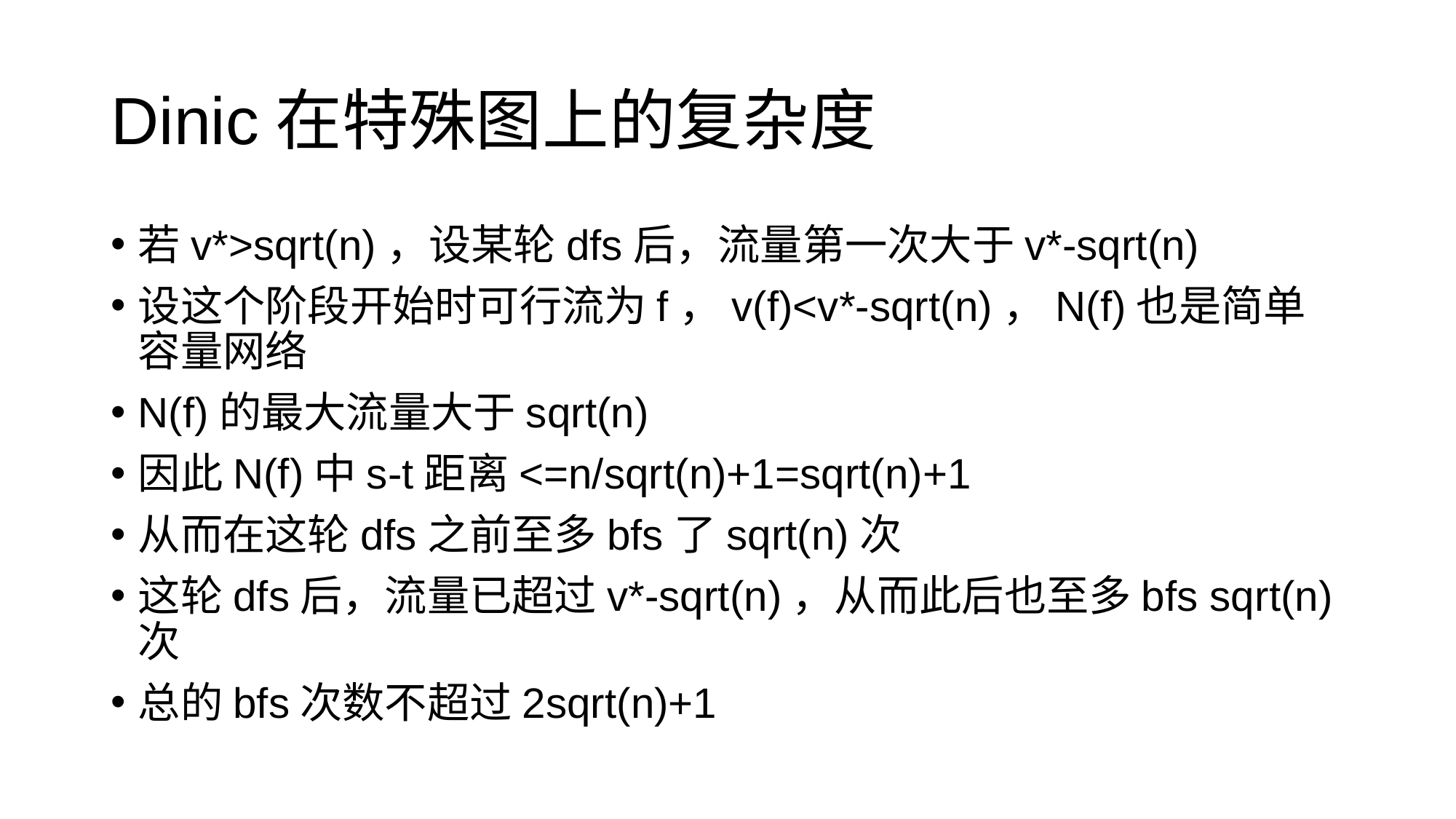

# Dinic在特殊图上的复杂度
若v*>sqrt(n)，设某轮dfs后，流量第一次大于v*-sqrt(n)
设这个阶段开始时可行流为f，v(f)<v*-sqrt(n)，N(f)也是简单容量网络
N(f)的最大流量大于sqrt(n)
因此N(f)中s-t距离<=n/sqrt(n)+1=sqrt(n)+1
从而在这轮dfs之前至多bfs了sqrt(n)次
这轮dfs后，流量已超过v*-sqrt(n)，从而此后也至多bfs sqrt(n)次
总的bfs次数不超过2sqrt(n)+1